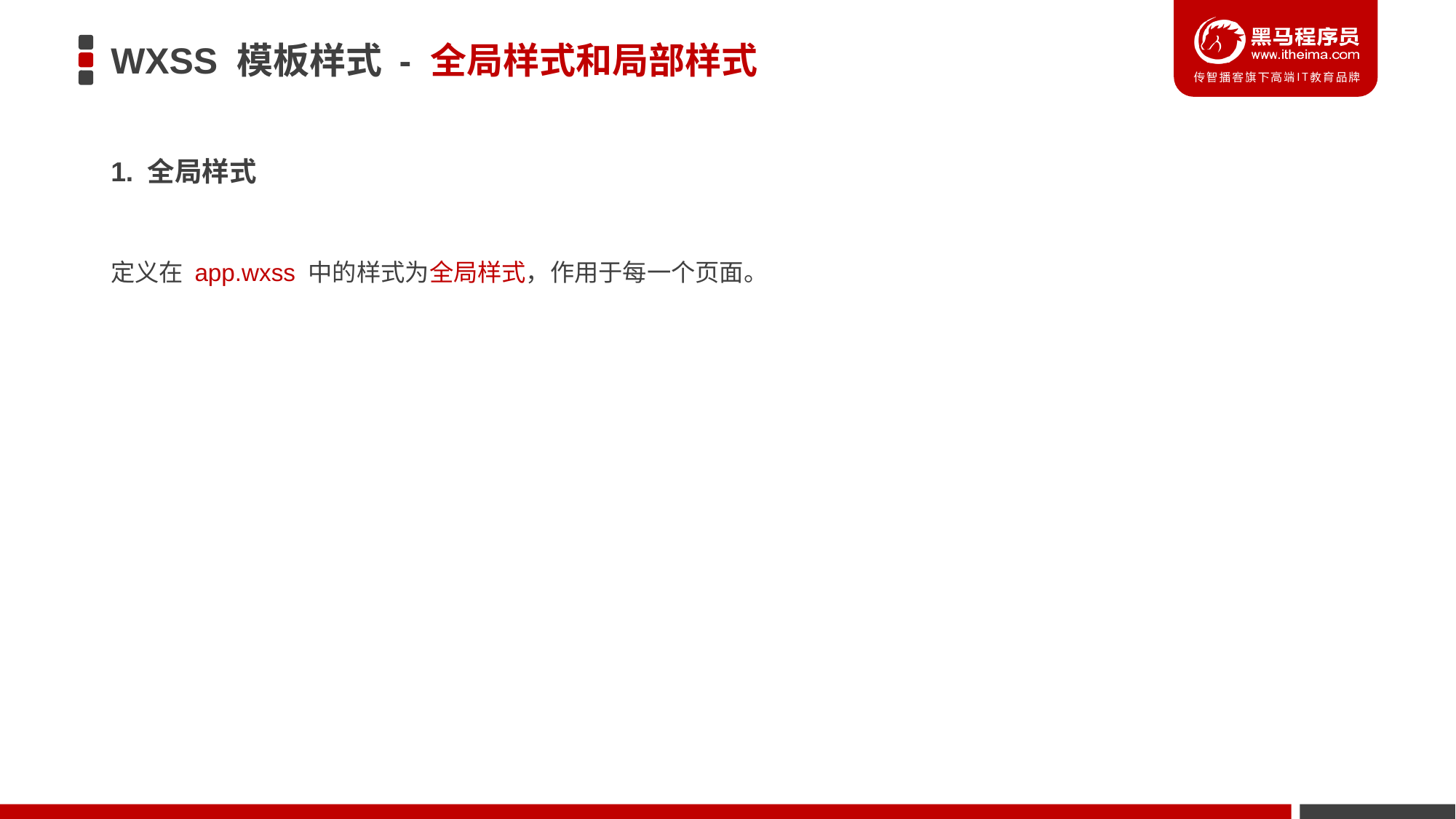

# WXSS 模板样式 - 全局样式和局部样式
1. 全局样式
定义在 app.wxss 中的样式为全局样式，作用于每一个页面。